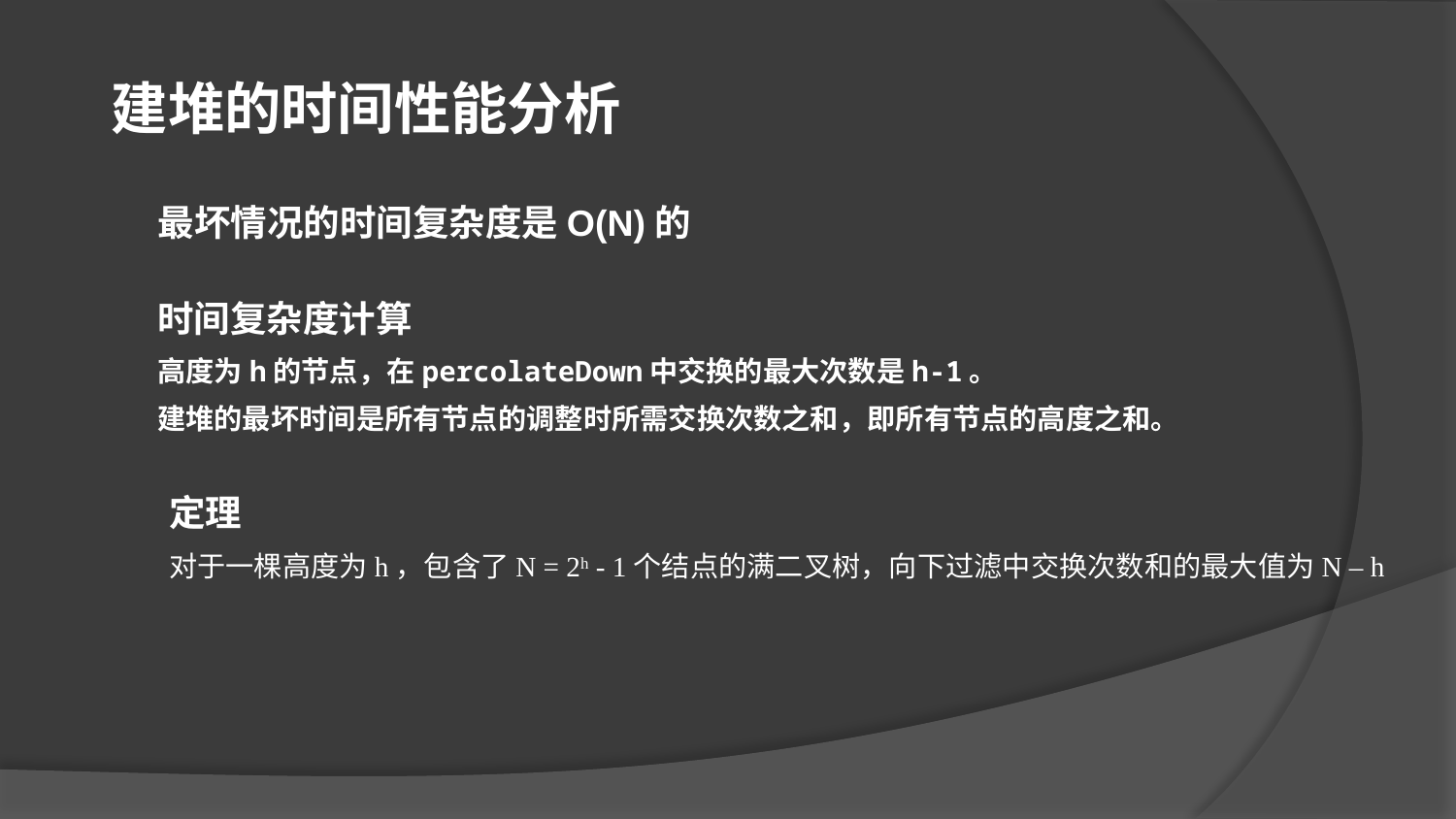

建堆的时间性能分析
最坏情况的时间复杂度是O(N)的
时间复杂度计算
高度为h的节点，在percolateDown中交换的最大次数是h-1。
建堆的最坏时间是所有节点的调整时所需交换次数之和，即所有节点的高度之和。
定理
对于一棵高度为h，包含了N = 2h - 1个结点的满二叉树，向下过滤中交换次数和的最大值为N – h